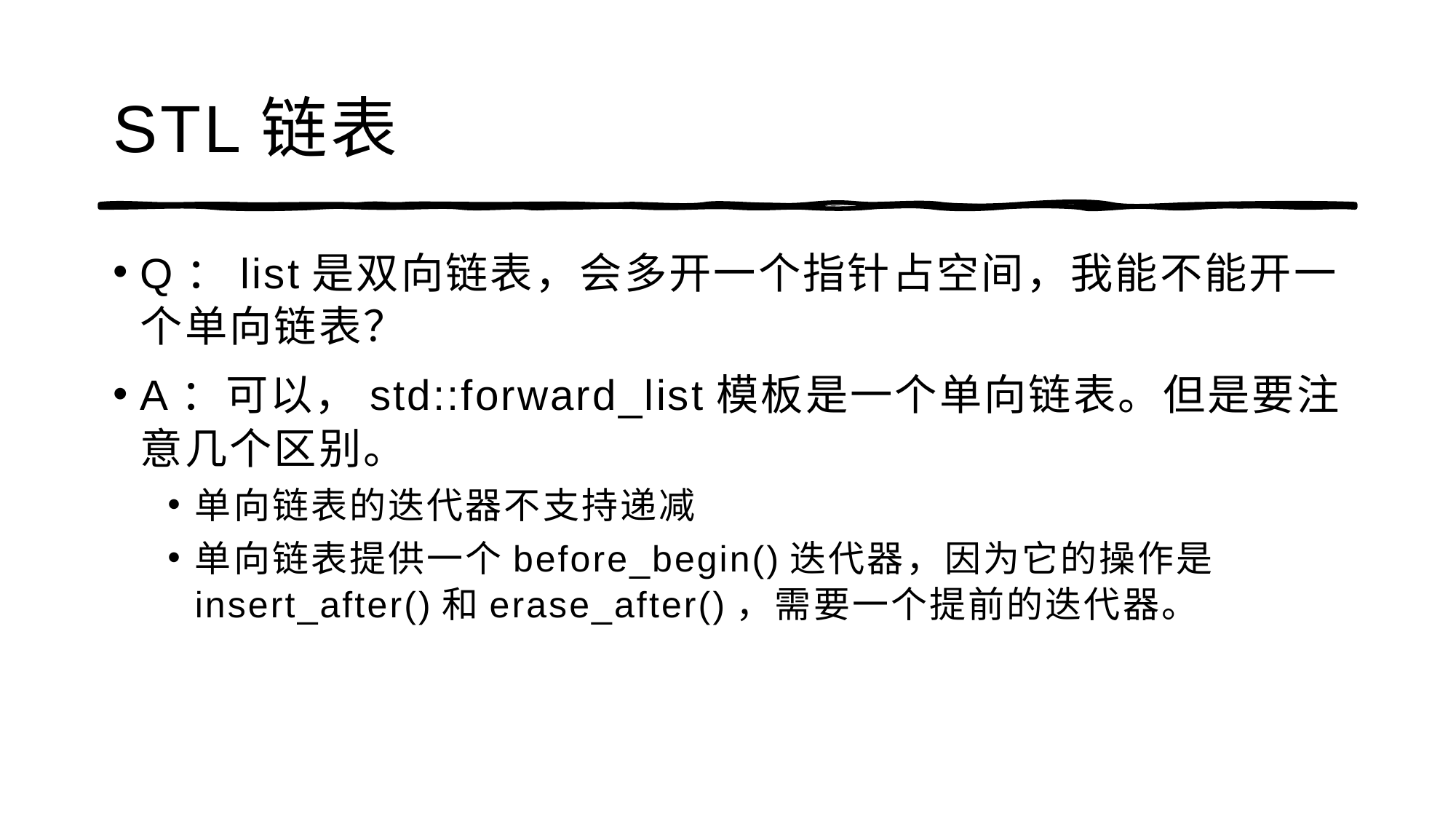

# STL链表
Q：list是双向链表，会多开一个指针占空间，我能不能开一个单向链表？
A：可以，std::forward_list模板是一个单向链表。但是要注意几个区别。
单向链表的迭代器不支持递减
单向链表提供一个before_begin()迭代器，因为它的操作是insert_after()和erase_after()，需要一个提前的迭代器。